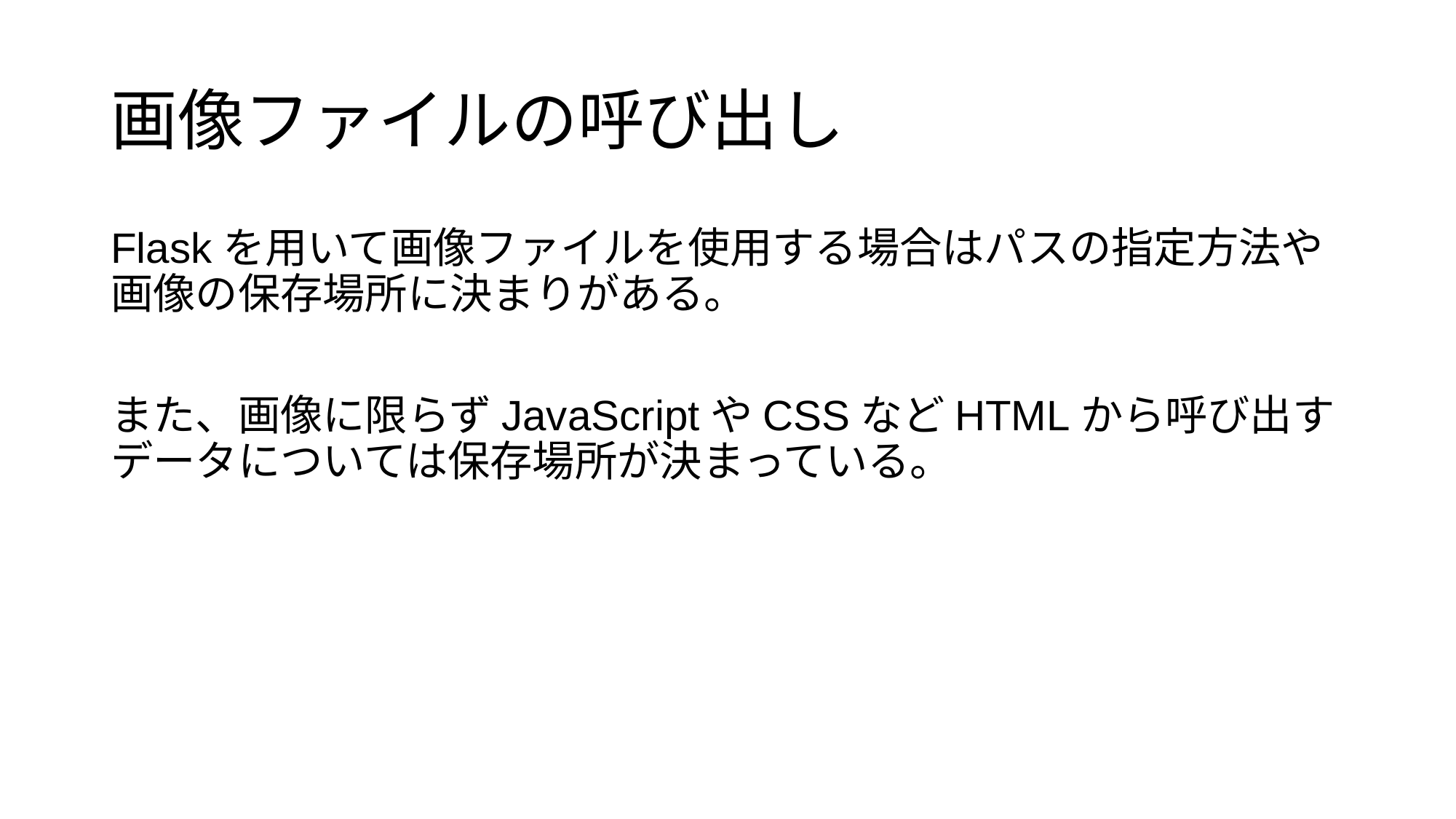

# 画像ファイルの呼び出し
Flaskを用いて画像ファイルを使用する場合はパスの指定方法や画像の保存場所に決まりがある。

また、画像に限らずJavaScriptやCSSなどHTMLから呼び出すデータについては保存場所が決まっている。